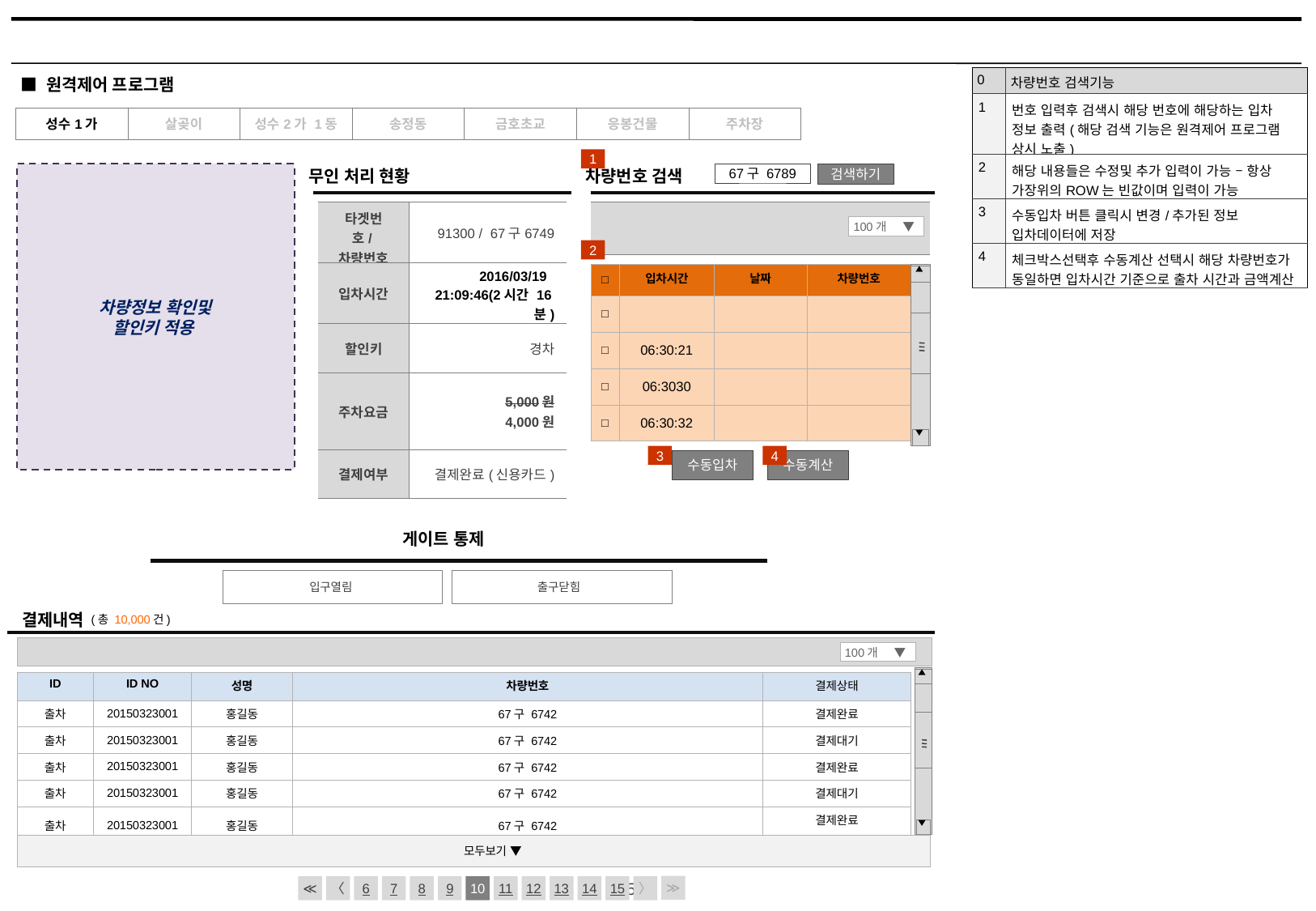

| 0 | 차량번호 검색기능 |
| --- | --- |
| 1 | 번호 입력후 검색시 해당 번호에 해당하는 입차 정보 출력(해당 검색 기능은 원격제어 프로그램 상시 노출) |
| 2 | 해당 내용들은 수정및 추가 입력이 가능 – 항상 가장위의ROW는 빈값이며 입력이 가능 |
| 3 | 수동입차 버튼 클릭시 변경/추가된 정보 입차데이터에 저장 |
| 4 | 체크박스선택후 수동계산 선택시 해당 차량번호가 동일하면 입차시간 기준으로 출차 시간과 금액계산 |
■ 원격제어 프로그램
| 성수1가 | 살곶이 | 성수2가 1동 | 송정동 | 금호초교 | 응봉건물 | 주차장 |
| --- | --- | --- | --- | --- | --- | --- |
1
무인 처리 현황
차량번호 검색
차량정보 확인및
할인키 적용
67구 6789
검색하기
| 타겟번호/차량번호 | 91300 / 67구6749 |
| --- | --- |
| 입차시간 | 2016/03/19 21:09:46(2시간 16분) |
| 할인키 | 경차 |
| 주차요금 | 5,000원 4,000원 |
| 결제여부 | 결제완료(신용카드) |
|  |
| --- |
100개     ▼
2
◀

▶
| □ | 입차시간 | 날짜 | 차량번호 |
| --- | --- | --- | --- |
| □ |  |  |  |
| □ | 06:30:21 |  |  |
| □ | 06:3030 |  |  |
| □ | 06:30:32 |  |  |
3
4
수동입차
수동계산
게이트 통제
입구열림
출구닫힘
결제내역
(총 10,000건)

100개     ▼
◀

▶
| ID | ID NO | 성명 | 차량번호 | 결제상태 |
| --- | --- | --- | --- | --- |
| 출차 | 20150323001 | 홍길동 | 67구 6742 | 결제완료 |
| 출차 | 20150323001 | 홍길동 | 67구 6742 | 결제대기 |
| 출차 | 20150323001 | 홍길동 | 67구 6742 | 결제완료 |
| 출차 | 20150323001 | 홍길동 | 67구 6742 | 결제대기 |
| 출차 | 20150323001 | 홍길동 | 67구 6742 | 결제완료 |

모두보기 ▼
≫
≪
〈
6
7
8
9
10
11
12
13
14
15
〉